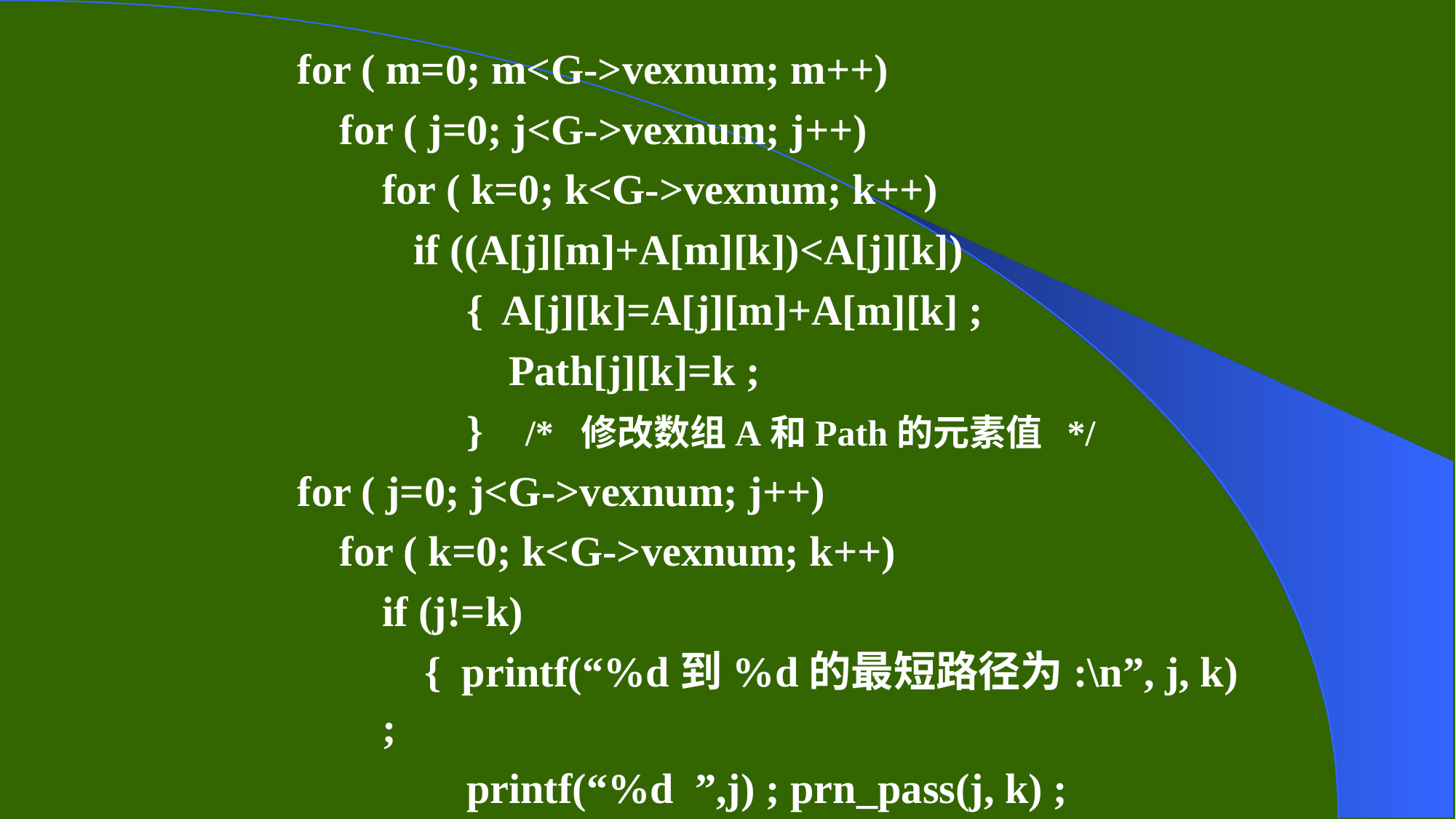

for ( m=0; m<G->vexnum; m++)
for ( j=0; j<G->vexnum; j++)
for ( k=0; k<G->vexnum; k++)
   if ((A[j][m]+A[m][k])<A[j][k])
        {  A[j][k]=A[j][m]+A[m][k] ;
            Path[j][k]=k ;
        }    /*  修改数组A和Path的元素值  */
for ( j=0; j<G->vexnum; j++)
for ( k=0; k<G->vexnum; k++)
if (j!=k)
    {  printf(“%d到%d的最短路径为:\n”, j, k) ;
        printf(“%d  ”,j) ; prn_pass(j, k) ;
        printf(“%d  ”, k) ;